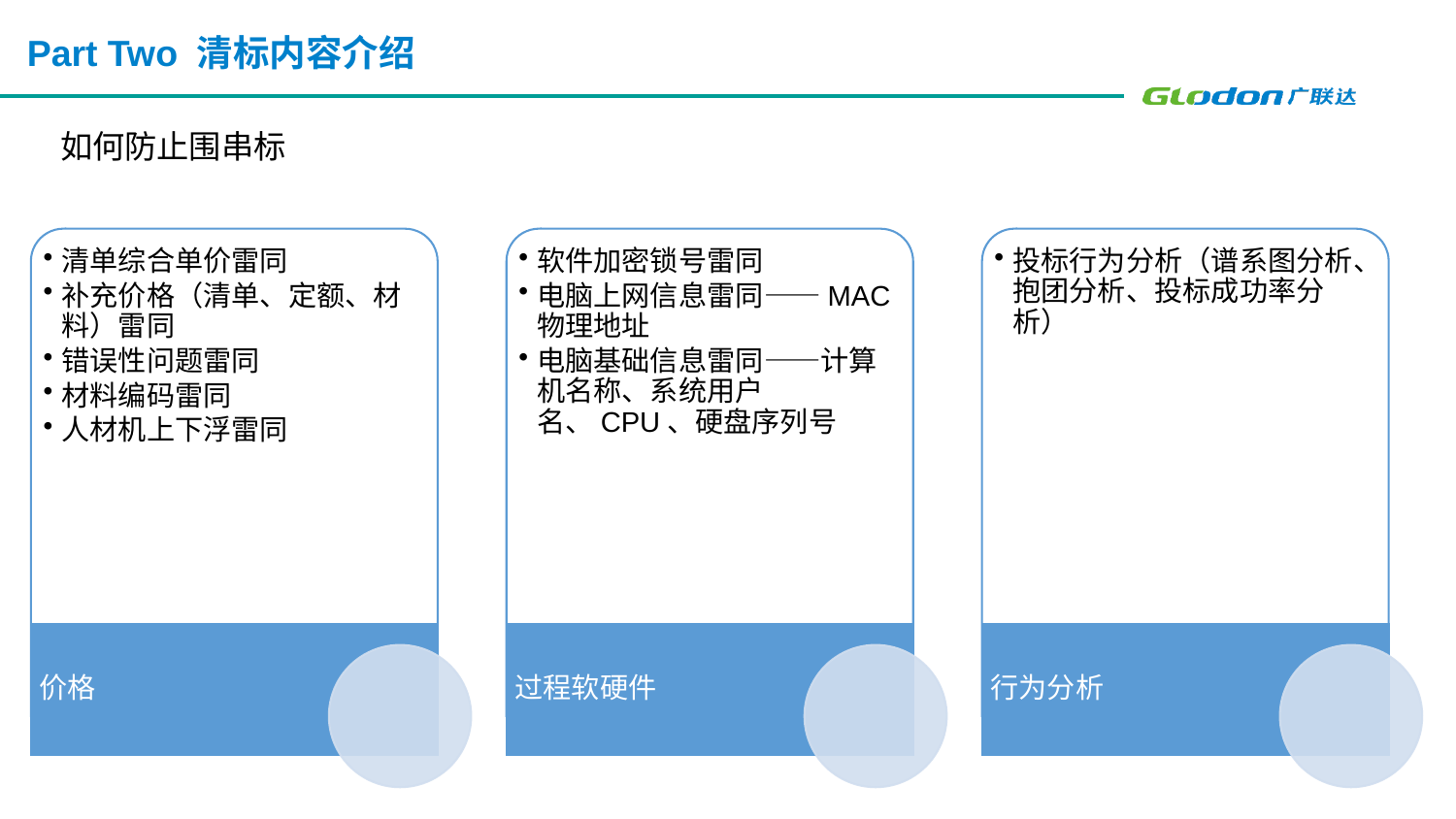

Part Two 清标内容介绍
如何防止围串标
清单综合单价雷同
补充价格（清单、定额、材料）雷同
错误性问题雷同
材料编码雷同
人材机上下浮雷同
价格
软件加密锁号雷同
电脑上网信息雷同——MAC物理地址
电脑基础信息雷同——计算机名称、系统用户名、CPU、硬盘序列号
过程软硬件
投标行为分析（谱系图分析、抱团分析、投标成功率分析）
行为分析